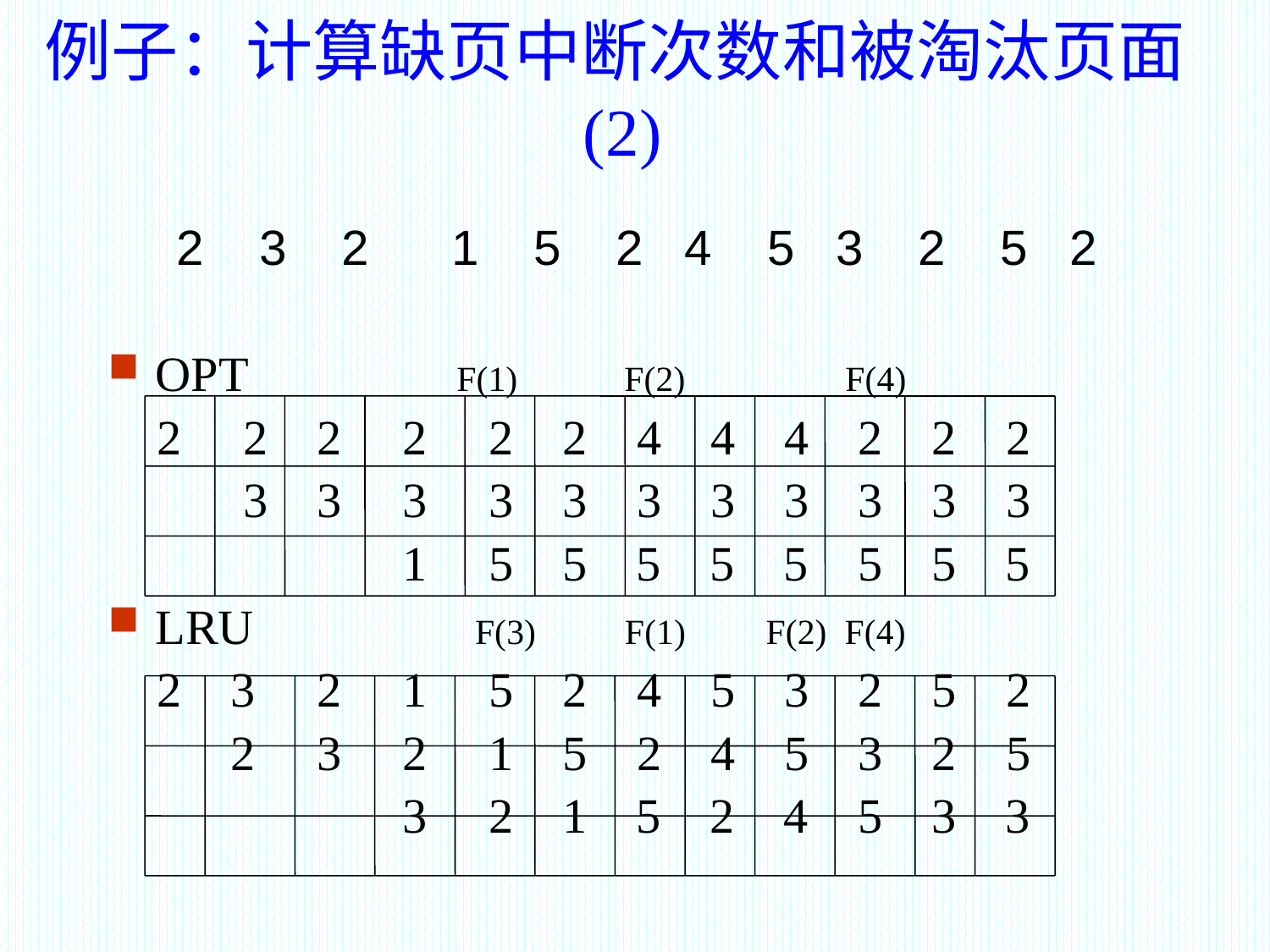

例子：计算缺页中断次数和被淘汰页面(2)
     2    3    2      1    5    2   4    5   3    2    5   2

OPT                 F(1)            F(2)                  F(4)
    2     2    2     2     2    2    4    4    4    2    2    2
           3    3     3     3    3    3    3    3    3    3    3
                        1     5    5    5    5    5    5    5    5
LRU                  F(3)          F(1)         F(2)  F(4)
    2    3     2     1     5    2    4    5    3    2    5    2
          2     3     2     1    5    2    4    5    3    2    5
                        3     2    1    5    2    4    5    3    3